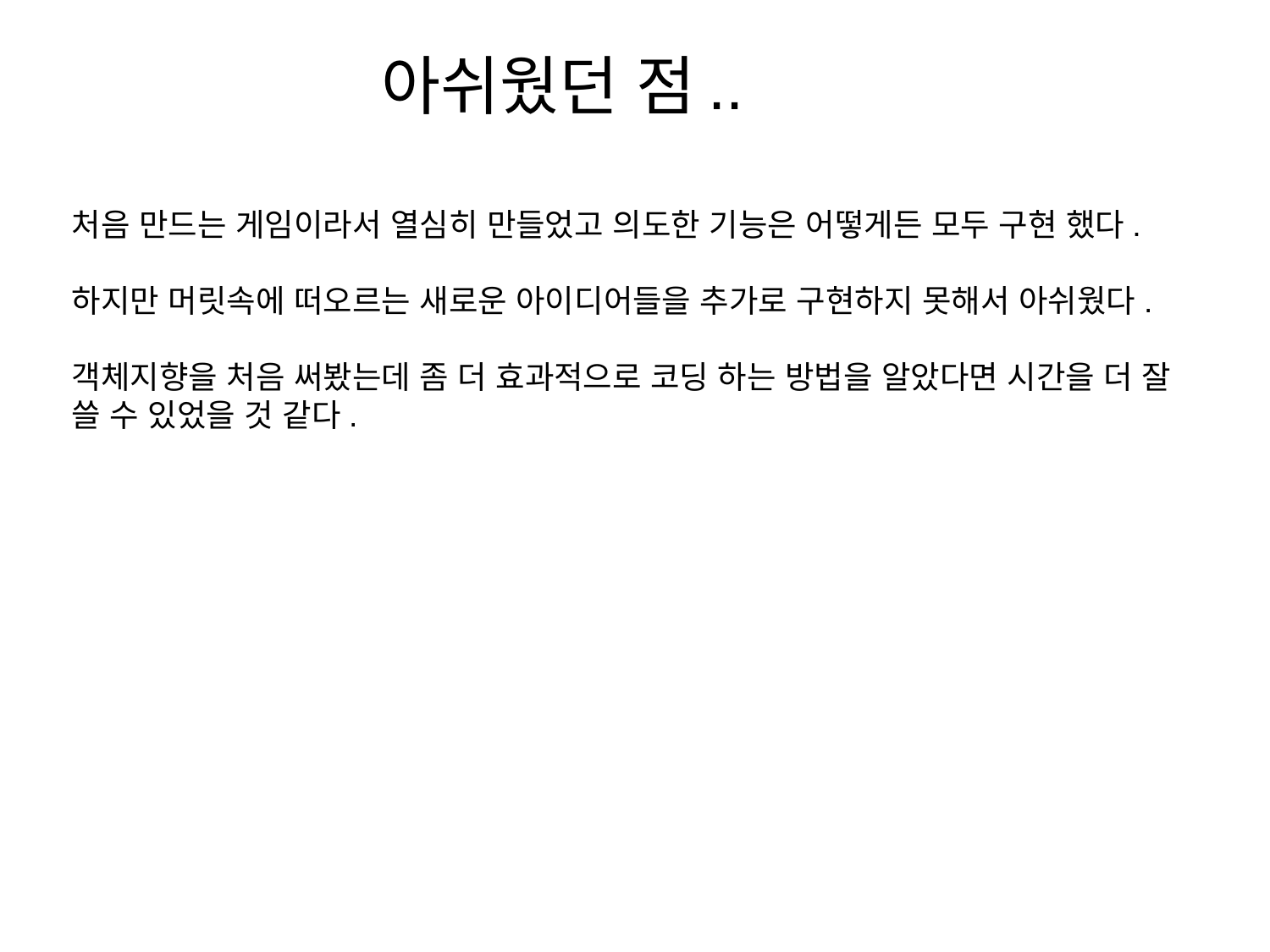

# 아쉬웠던 점..
처음 만드는 게임이라서 열심히 만들었고 의도한 기능은 어떻게든 모두 구현 했다.

하지만 머릿속에 떠오르는 새로운 아이디어들을 추가로 구현하지 못해서 아쉬웠다.

객체지향을 처음 써봤는데 좀 더 효과적으로 코딩 하는 방법을 알았다면 시간을 더 잘 쓸 수 있었을 것 같다.